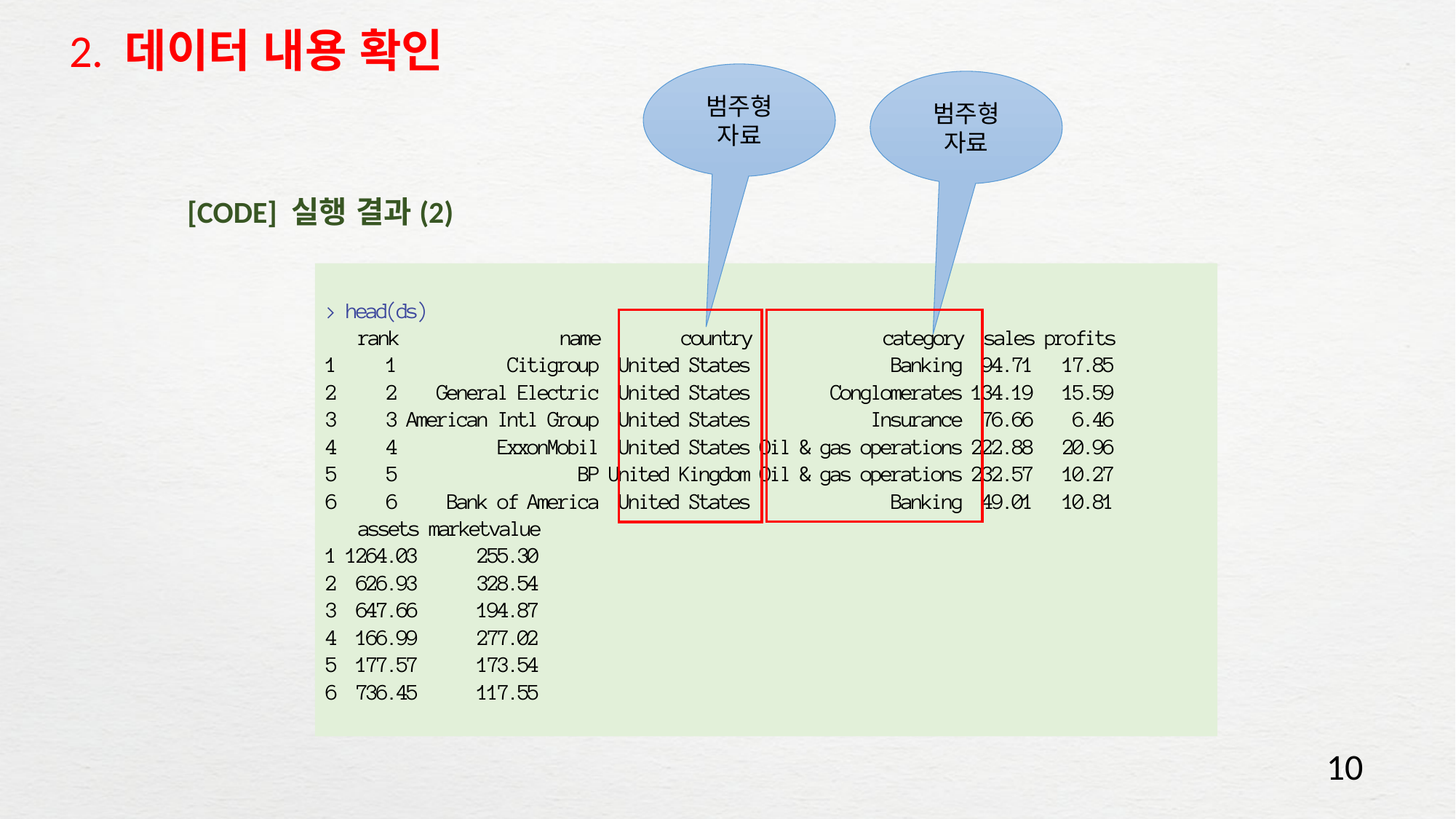

# 2. 데이터 내용 확인
범주형
자료
범주형
자료
[CODE] 실행 결과(2)

> head(ds)
   rank                name        country             category  sales profits
1     1           Citigroup  United States              Banking  94.71   17.85
2     2    General Electric  United States        Conglomerates 134.19   15.59
3     3 American Intl Group  United States            Insurance  76.66    6.46
4     4          ExxonMobil  United States Oil & gas operations 222.88   20.96
5     5                  BP United Kingdom Oil & gas operations 232.57   10.27
6     6     Bank of America  United States              Banking  49.01   10.81
   assets marketvalue
1 1264.03      255.30
2  626.93      328.54
3  647.66      194.87
4  166.99      277.02
5  177.57      173.54
6  736.45      117.55

10
10